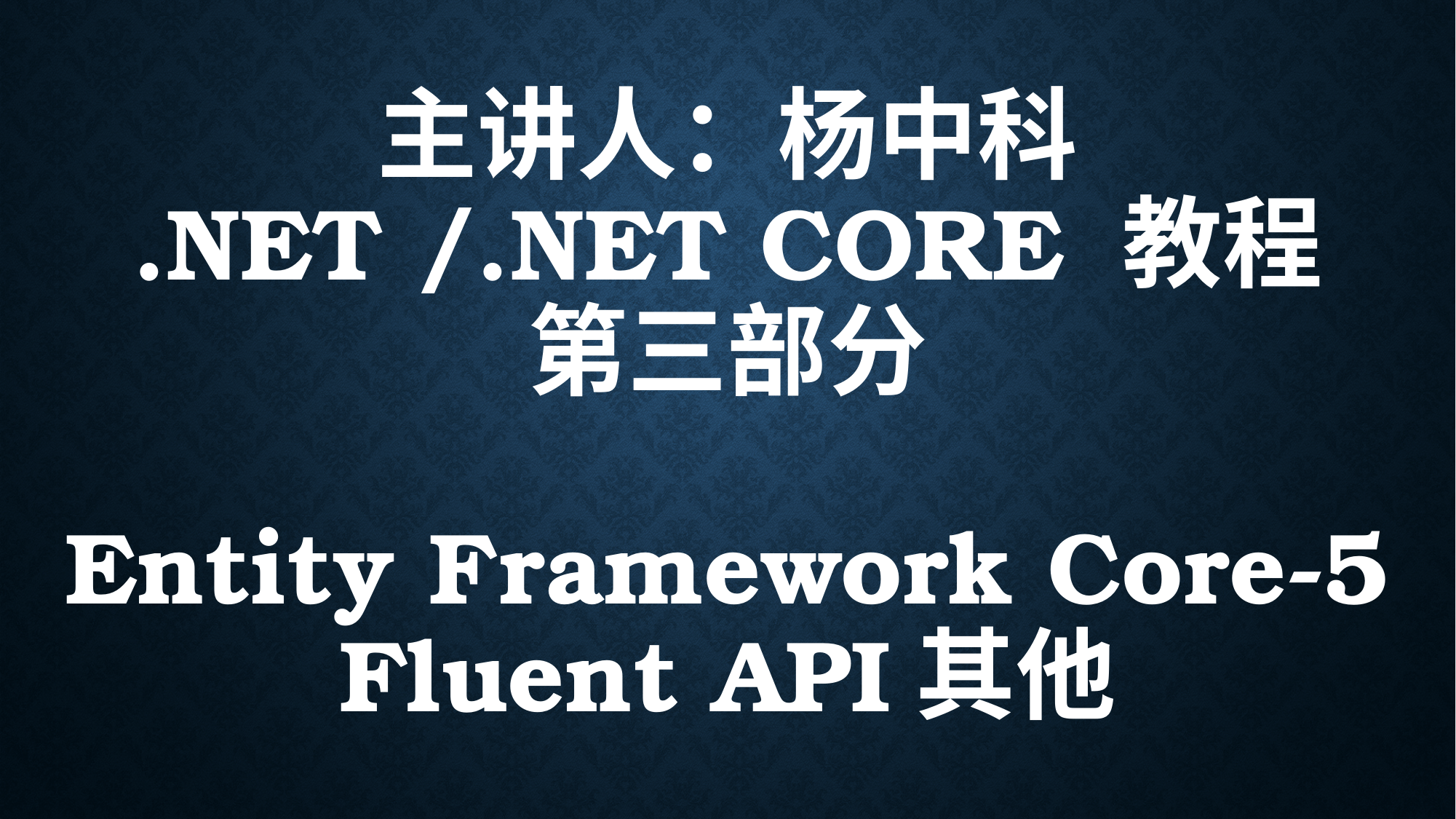

# 主讲人：杨中科 .NET /.NET Core 教程 第三部分 Entity Framework Core-5 Fluent API其他